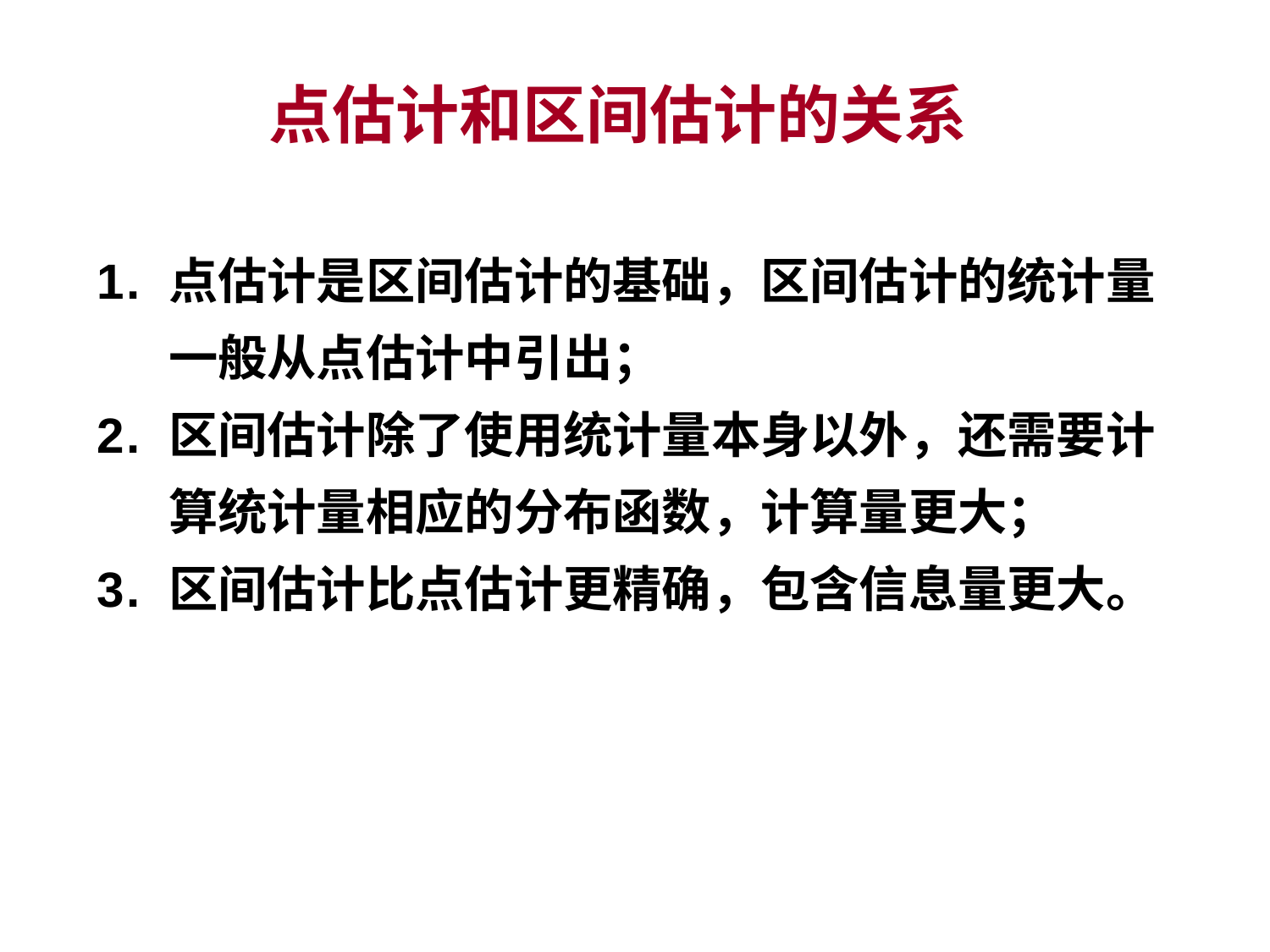

点估计和区间估计的关系
点估计是区间估计的基础，区间估计的统计量一般从点估计中引出；
区间估计除了使用统计量本身以外，还需要计算统计量相应的分布函数，计算量更大；
区间估计比点估计更精确，包含信息量更大。